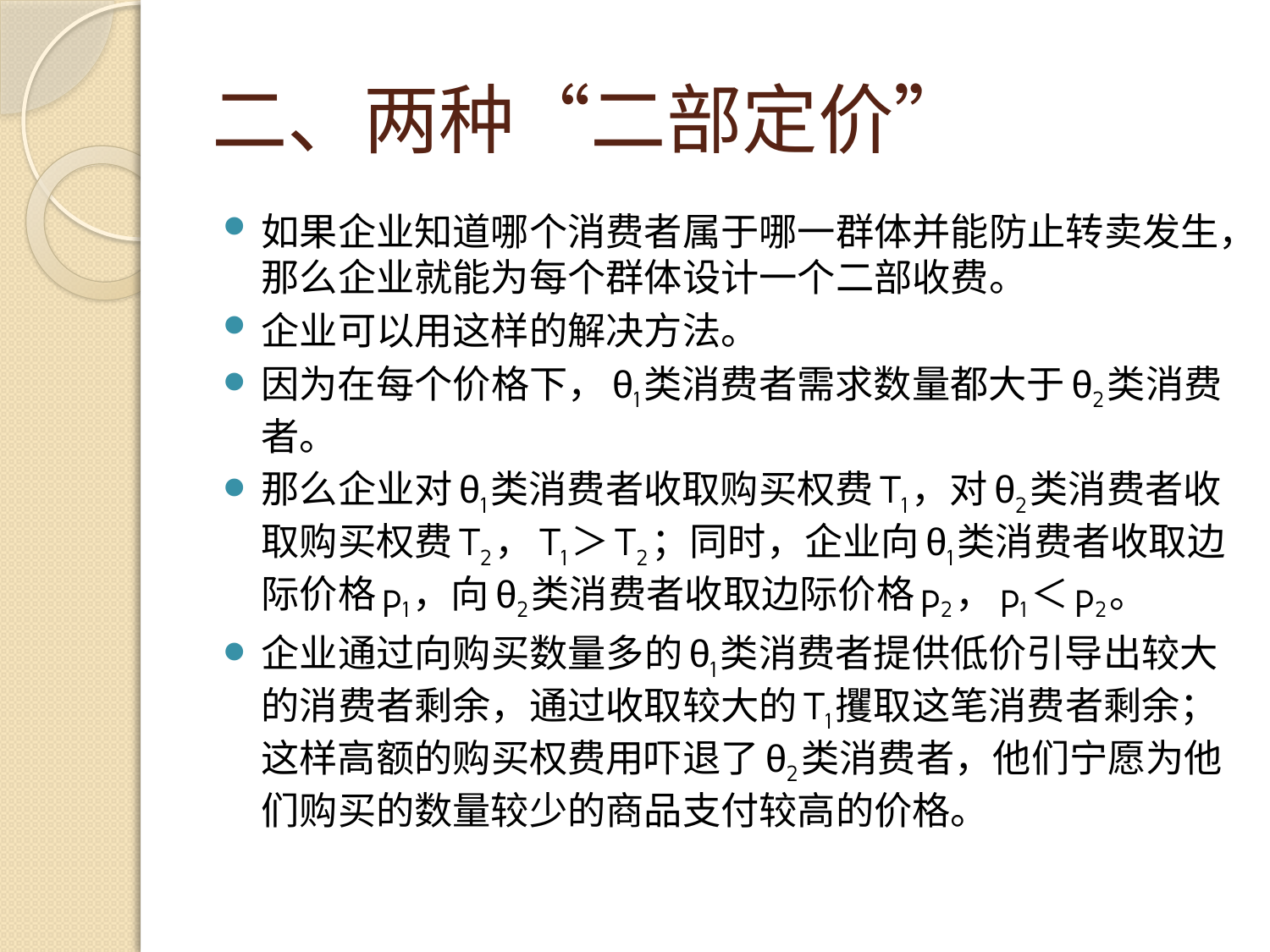

# 二、两种“二部定价”
如果企业知道哪个消费者属于哪一群体并能防止转卖发生，那么企业就能为每个群体设计一个二部收费。
企业可以用这样的解决方法。
因为在每个价格下，θ1类消费者需求数量都大于θ2类消费者。
那么企业对θ1类消费者收取购买权费T1，对θ2类消费者收取购买权费T2，T1＞T2；同时，企业向θ1类消费者收取边际价格p1，向θ2类消费者收取边际价格p2，p1＜p2。
企业通过向购买数量多的θ1类消费者提供低价引导出较大的消费者剩余，通过收取较大的T1攫取这笔消费者剩余；这样高额的购买权费用吓退了θ2类消费者，他们宁愿为他们购买的数量较少的商品支付较高的价格。